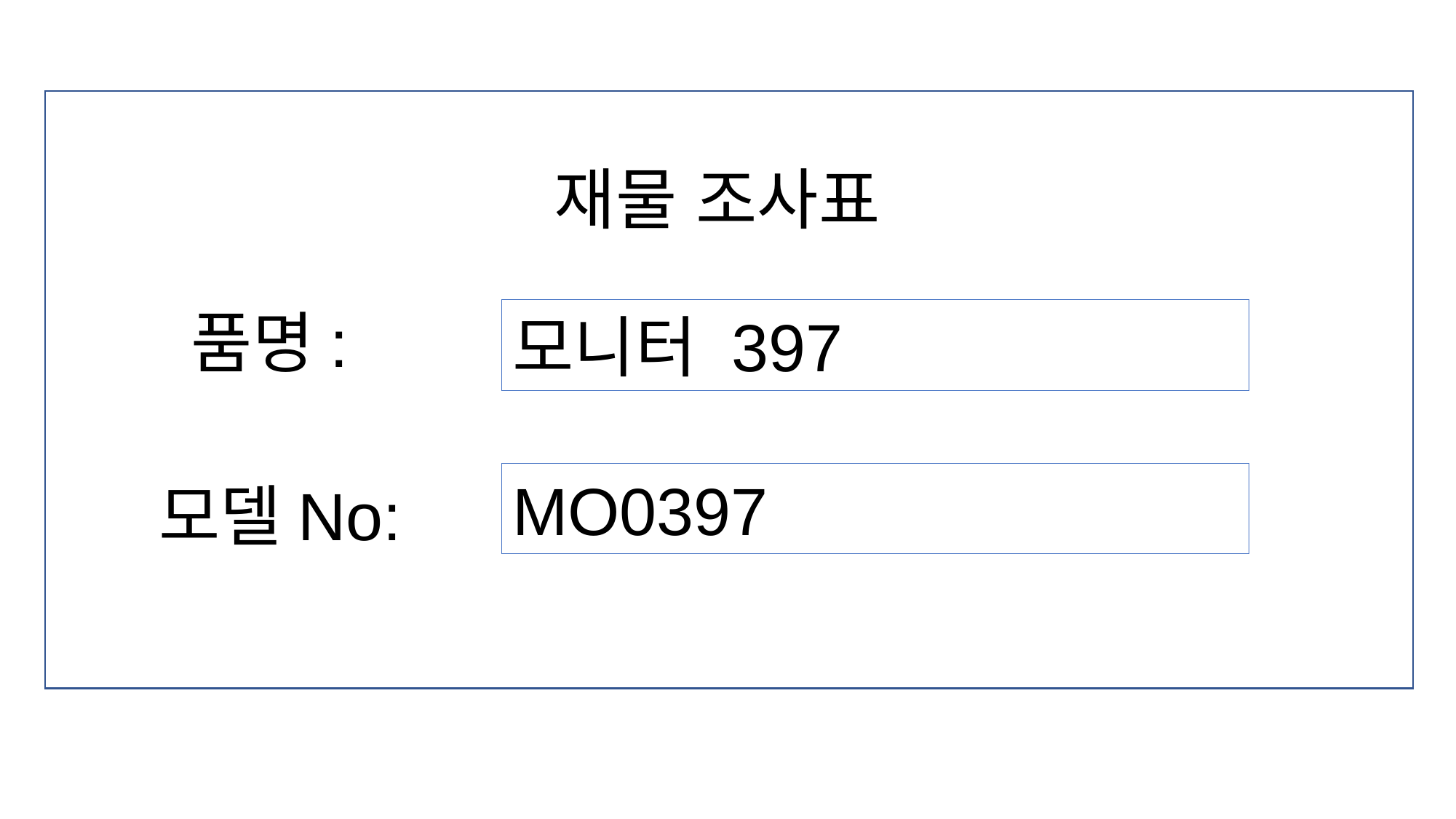

재물 조사표
품명:
모니터 397
MO0397
모델No: